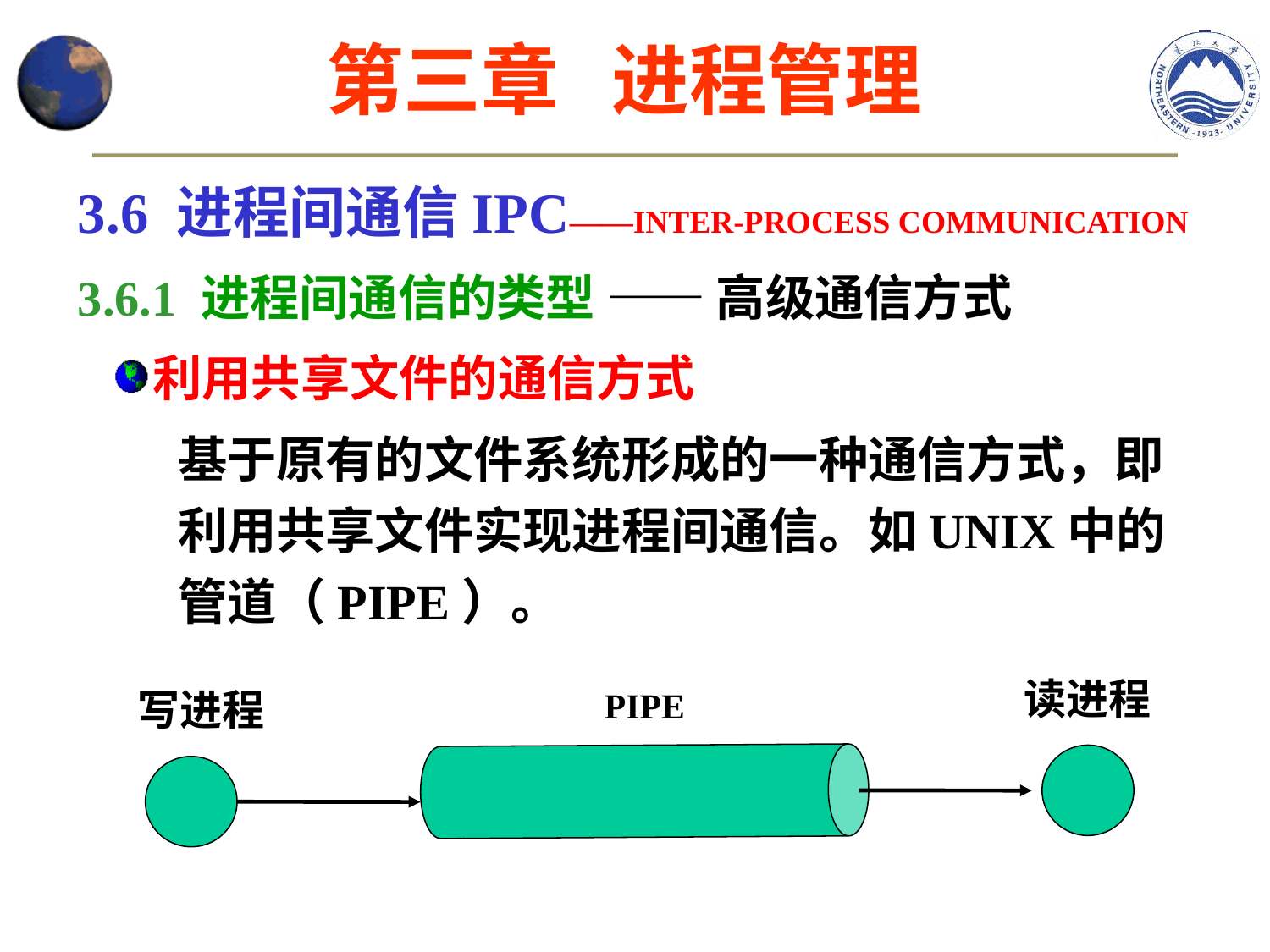

第三章   进程管理
3.6 进程间通信IPC——INTER-PROCESS COMMUNICATION
3.6.1 进程间通信的类型 —— 高级通信方式
利用共享文件的通信方式
基于原有的文件系统形成的一种通信方式，即利用共享文件实现进程间通信。如UNIX中的管道（PIPE）。

读进程
写进程
PIPE